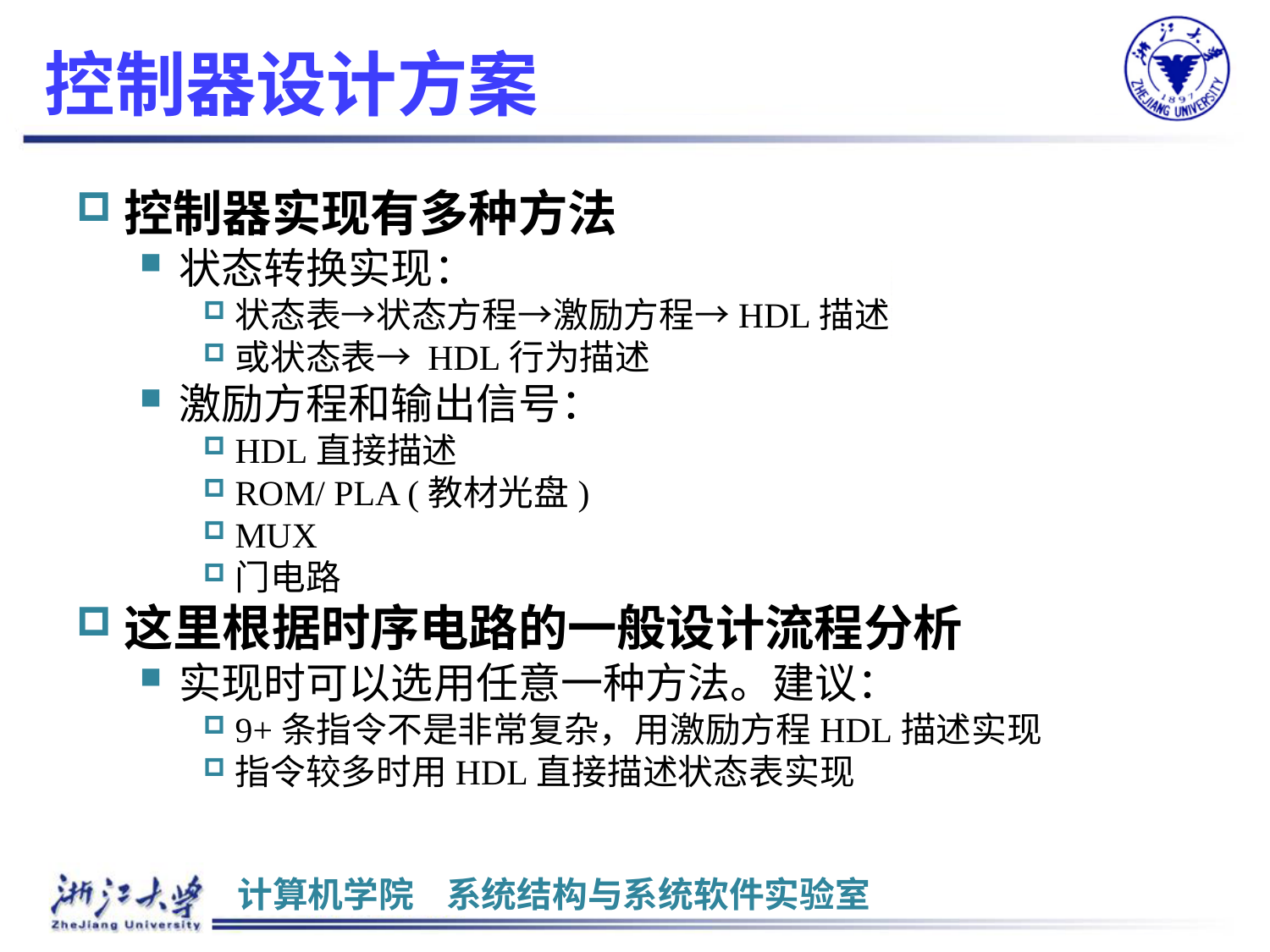

# 控制器设计方案
控制器实现有多种方法
状态转换实现：
状态表→状态方程→激励方程→HDL描述
或状态表→ HDL行为描述
激励方程和输出信号：
HDL直接描述
ROM/ PLA (教材光盘)
MUX
门电路
这里根据时序电路的一般设计流程分析
实现时可以选用任意一种方法。建议：
9+条指令不是非常复杂，用激励方程HDL描述实现
指令较多时用HDL直接描述状态表实现